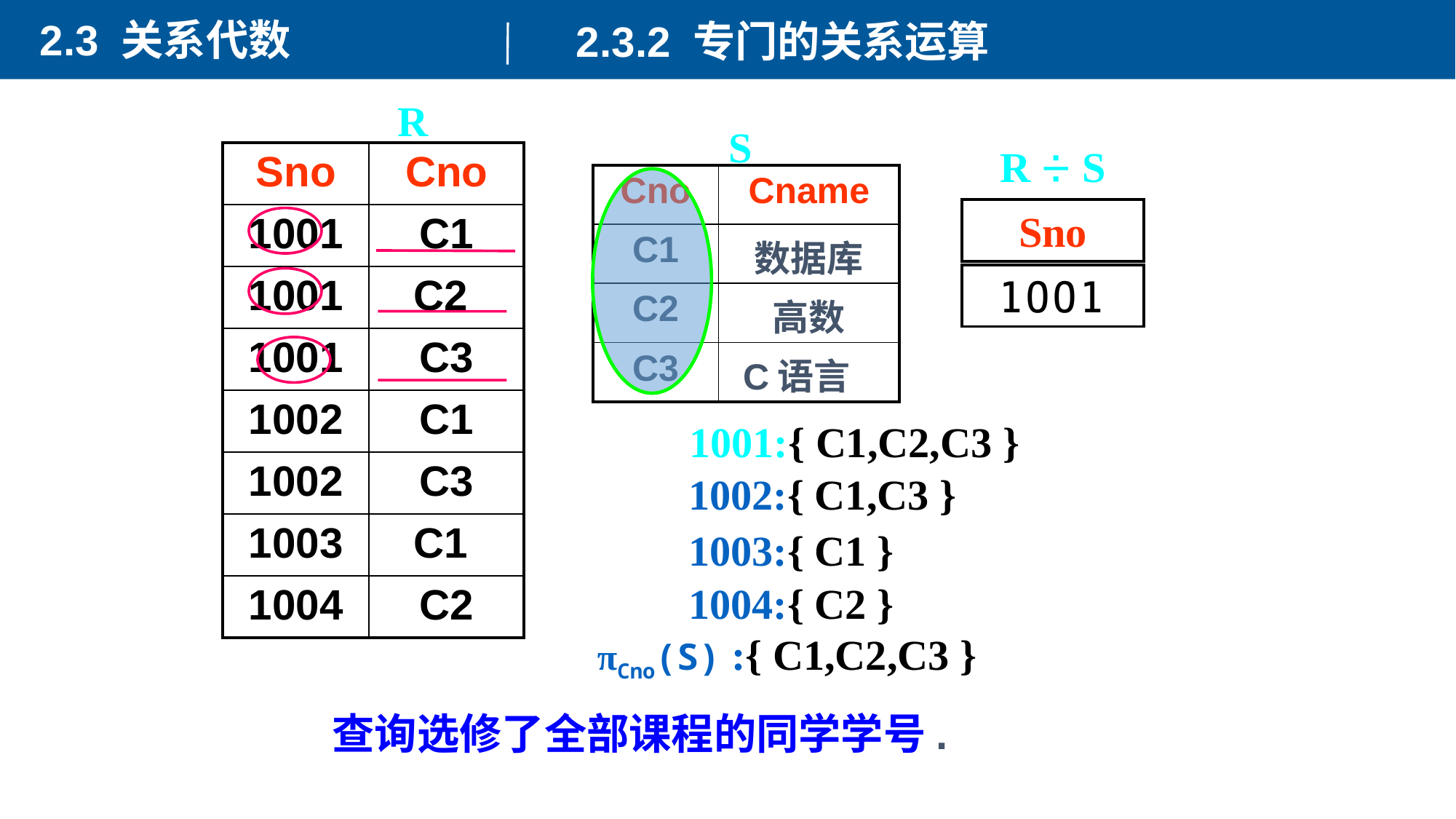

2.3 关系代数
2.3.2 专门的关系运算
R
S
R ÷ S
| Sno | Cno |
| --- | --- |
| 1001 | C1 |
| 1001 | C2 |
| 1001 | C3 |
| 1002 | C1 |
| 1002 | C3 |
| 1003 | C1 |
| 1004 | C2 |
| Cno | Cname |
| --- | --- |
| C1 | 数据库 |
| C2 | 高数 |
| C3 | C语言 |

Sno

1001
1001:{ C1,C2,C3 }
1002:{ C1,C3 }
1003:{ C1 }
1004:{ C2 }
πCno(S) :{ C1,C2,C3 }
查询选修了全部课程的同学学号.